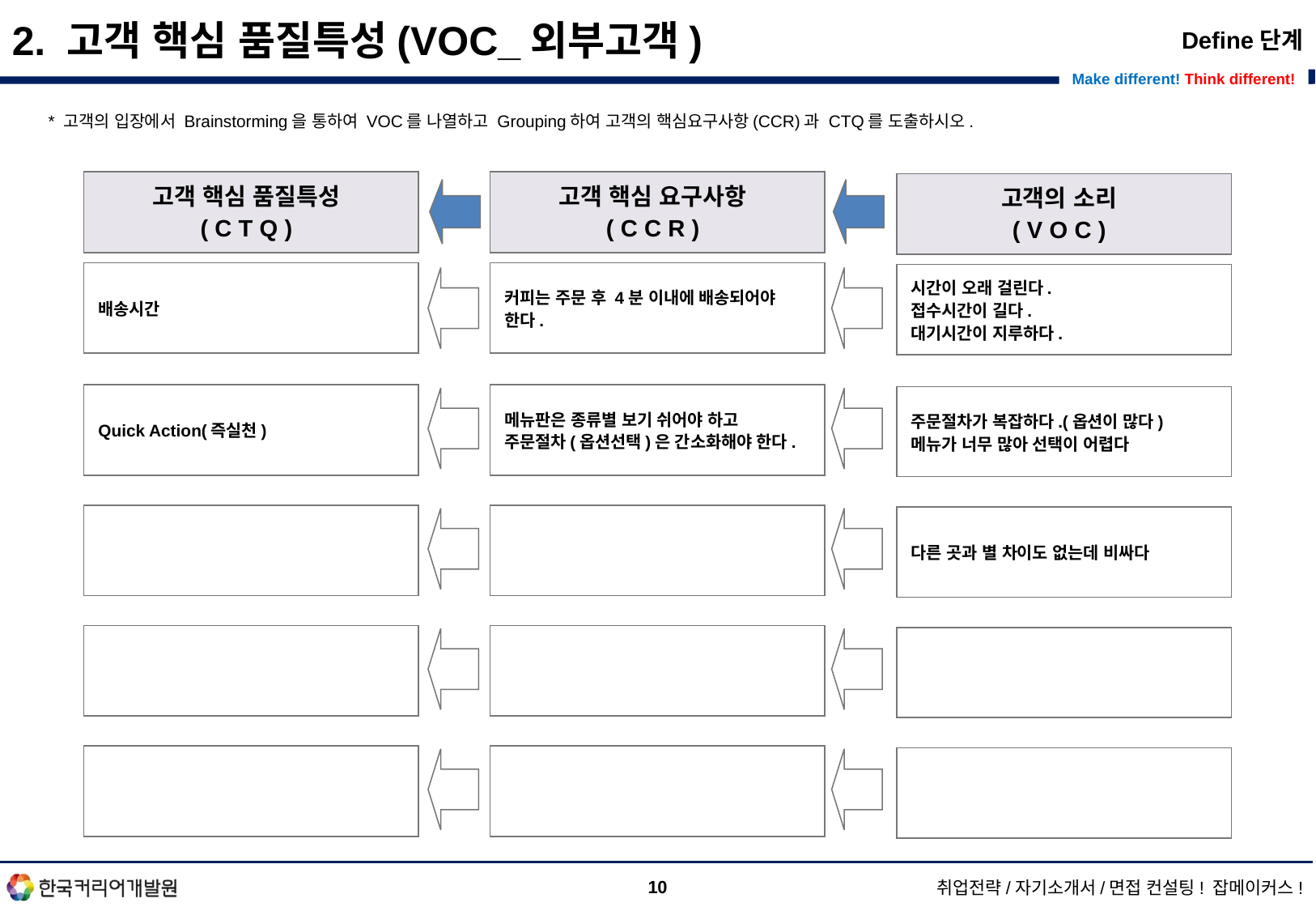

2. 고객 핵심 품질특성(VOC_외부고객)
Define단계
* 고객의 입장에서 Brainstorming을 통하여 VOC를 나열하고 Grouping하여 고객의 핵심요구사항(CCR)과 CTQ를 도출하시오.
고객 핵심 품질특성
( C T Q )
고객 핵심 요구사항
( C C R )
고객의 소리
( V O C )

배송시간
커피는 주문 후 4분 이내에 배송되어야
한다.
시간이 오래 걸린다.
접수시간이 길다.
대기시간이 지루하다.

Quick Action(즉실천)
메뉴판은 종류별 보기 쉬어야 하고
주문절차(옵션선택)은 간소화해야 한다.
주문절차가 복잡하다.(옵션이 많다)
메뉴가 너무 많아 선택이 어렵다

다른 곳과 별 차이도 없는데 비싸다